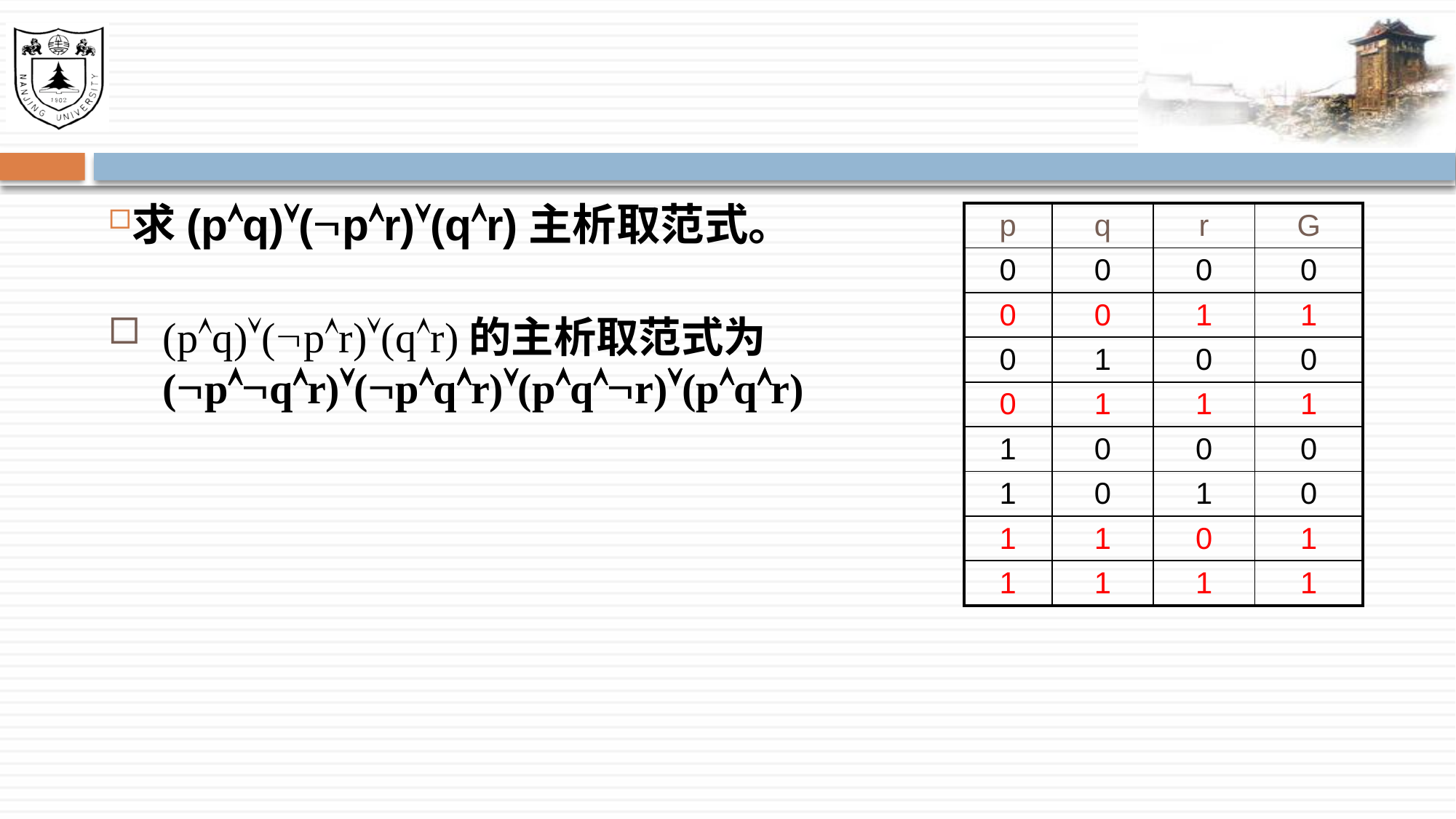

#
求(p∧q)∨(¬p∧r)∨(q∧r)主析取范式。
| p | q | r | G |
| --- | --- | --- | --- |
| 0 | 0 | 0 | 0 |
| 0 | 0 | 1 | 1 |
| 0 | 1 | 0 | 0 |
| 0 | 1 | 1 | 1 |
| 1 | 0 | 0 | 0 |
| 1 | 0 | 1 | 0 |
| 1 | 1 | 0 | 1 |
| 1 | 1 | 1 | 1 |
(p∧q)∨(¬p∧r)∨(q∧r)的主析取范式为(¬p∧¬q∧r)∨(¬p∧q∧r)∨(p∧q∧¬r)∨(p∧q∧r)